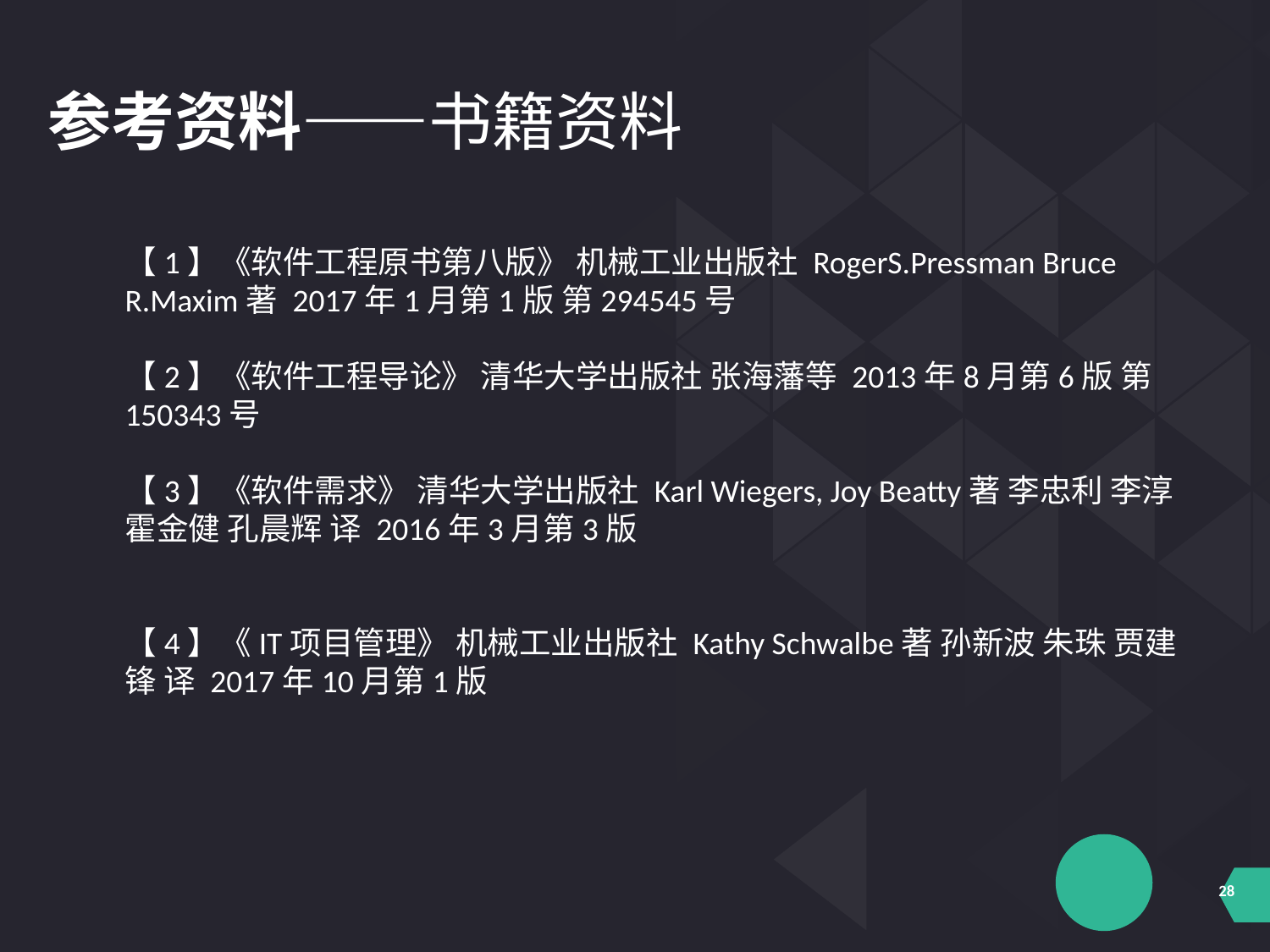

参考资料——书籍资料
【1】《软件工程原书第八版》 机械工业出版社 RogerS.Pressman Bruce R.Maxim著 2017年1月第1版 第294545号

【2】《软件工程导论》 清华大学出版社 张海藩等 2013年8月第6版 第150343号

【3】《软件需求》 清华大学出版社 Karl Wiegers, Joy Beatty著 李忠利 李淳 霍金健 孔晨辉 译 2016年3月第3版

【4】《IT项目管理》 机械工业出版社 Kathy Schwalbe著 孙新波 朱珠 贾建锋 译 2017年10月第1版